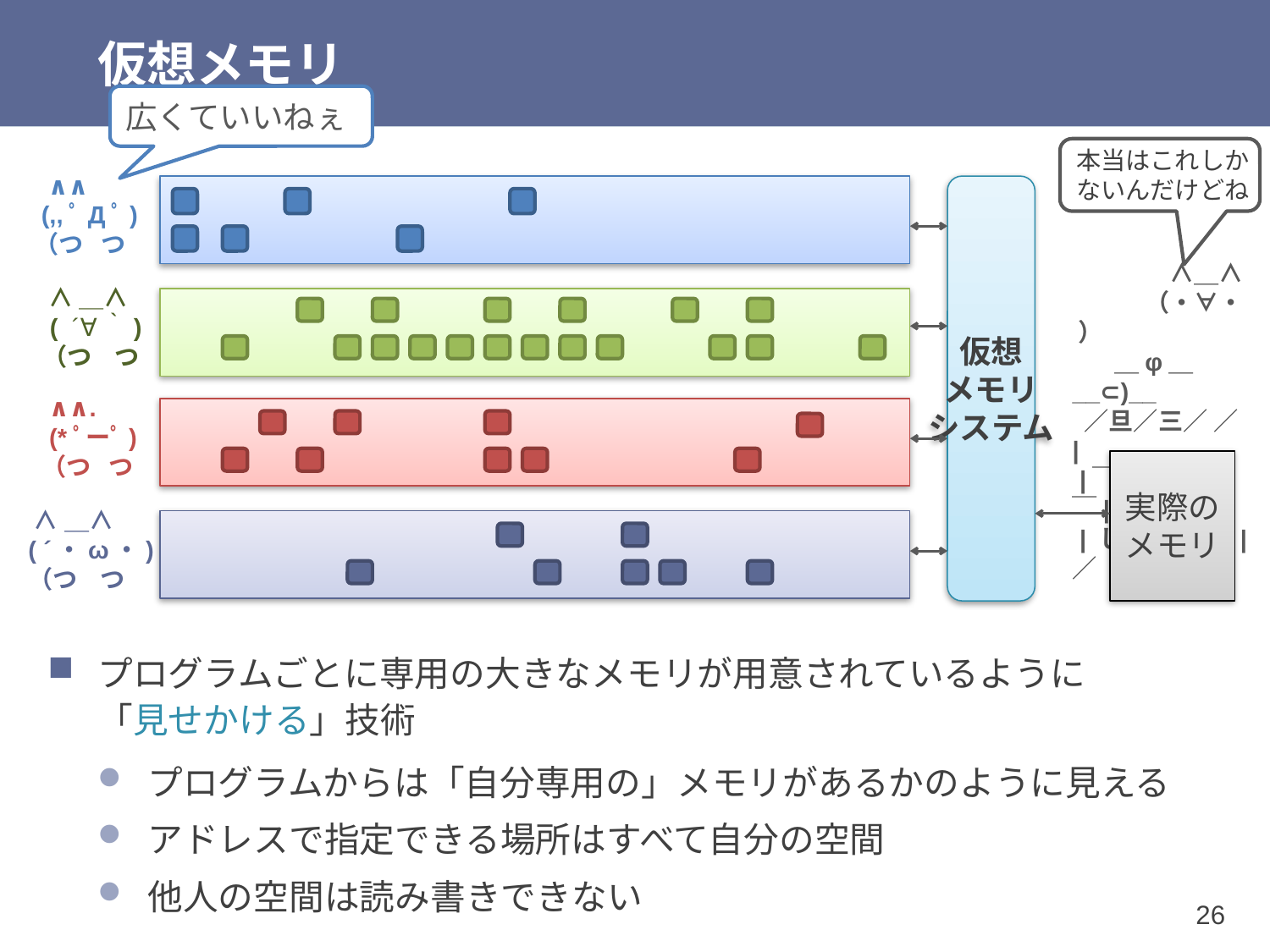

# 仮想メモリ
広くていいねぇ
本当はこれしか
ないんだけどね
  ∧∧
 (,,ﾟДﾟ)
（つ   つ

仮想
メモリ
システム

 　 　 　∧＿∧
　 　   （・∀・  ）
 　 ＿φ＿__⊂)__
 ／旦／三／ ／|
 |￣￣￣￣￣|.　|
 | しゃちょー  |／
 ∧＿∧
 (  ´∀｀)
（つ    つ

 ∧∧.
 (*ﾟーﾟ)
（つ   つ

実際の
メモリ
 ∧＿∧
( ´・ω・)
（つ    つ

プログラムごとに専用の大きなメモリが用意されているように
「見せかける」技術
プログラムからは「自分専用の」メモリがあるかのように見える
アドレスで指定できる場所はすべて自分の空間
他人の空間は読み書きできない